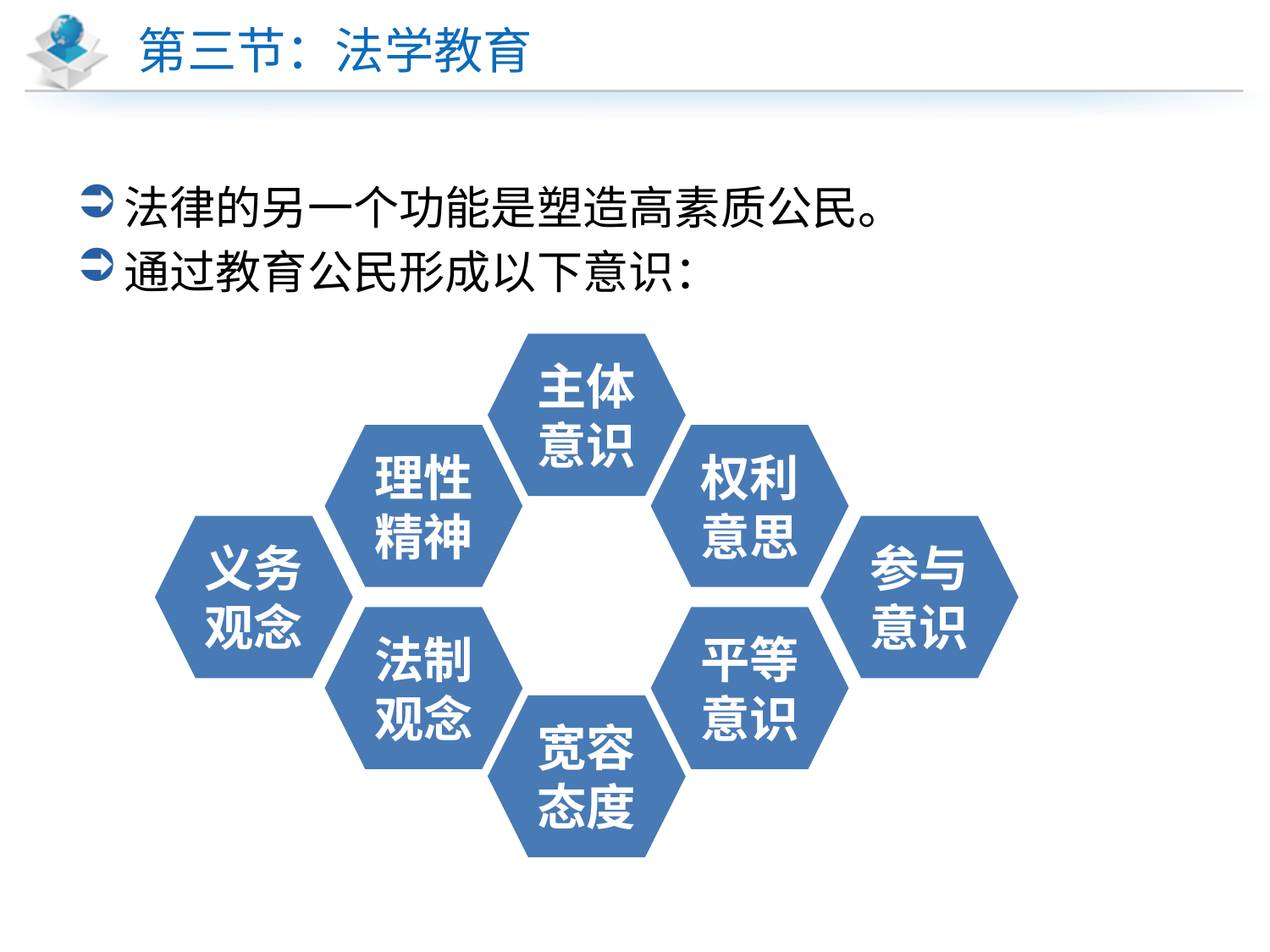

# 第三节：法学教育
法律的另一个功能是塑造高素质公民。
通过教育公民形成以下意识：
主体意识
理性精神
权利意思
义务观念
参与意识
法制观念
平等意识
宽容态度